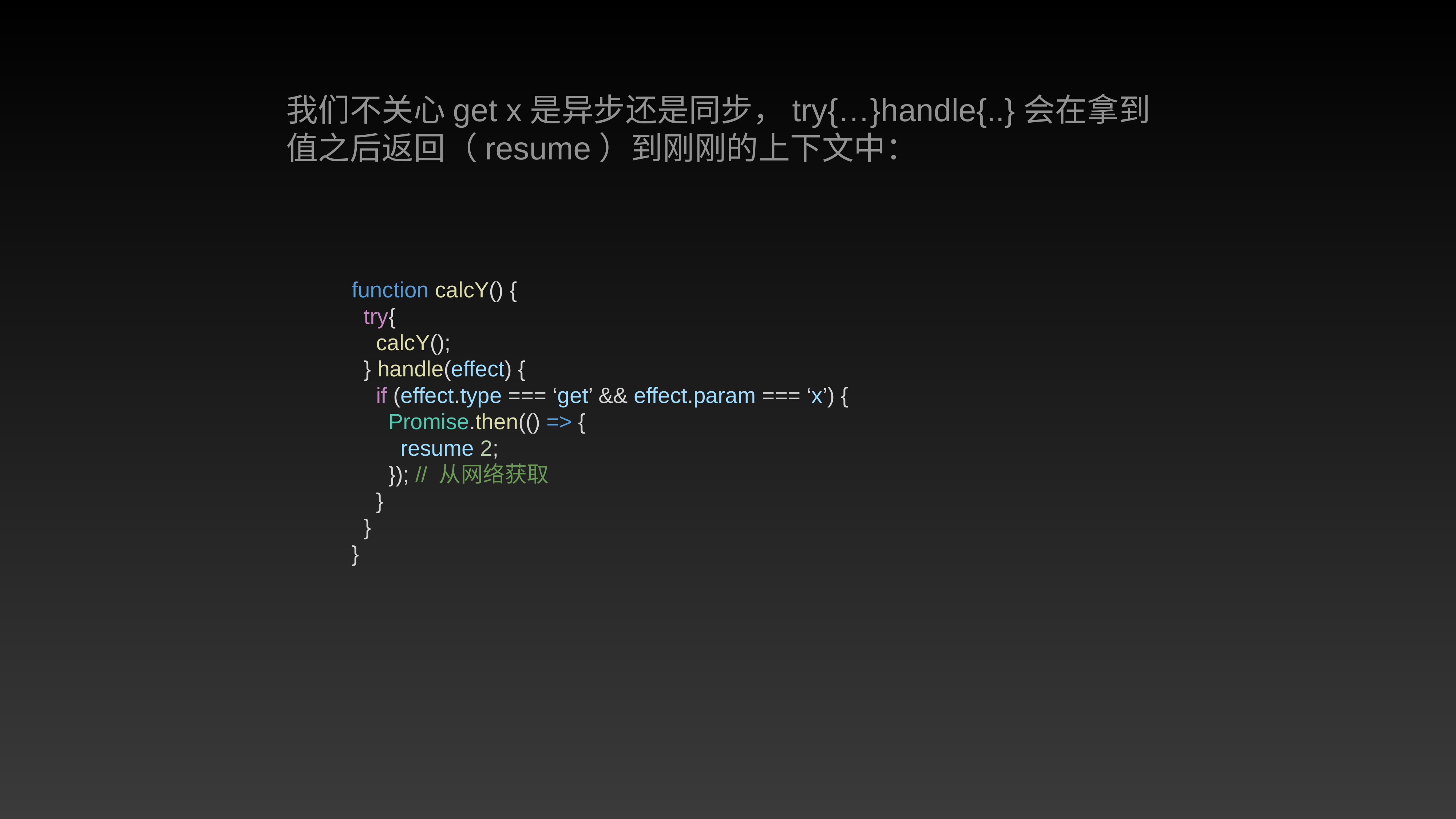

我们不关心get x是异步还是同步，try{…}handle{..}会在拿到值之后返回（resume）到刚刚的上下文中：
function calcY() {
  try{
    calcY();
  } handle(effect) {
    if (effect.type === ‘get’ && effect.param === ‘x’) {
      Promise.then(() => {
        resume 2;
      }); // 从网络获取
    }
  }
}